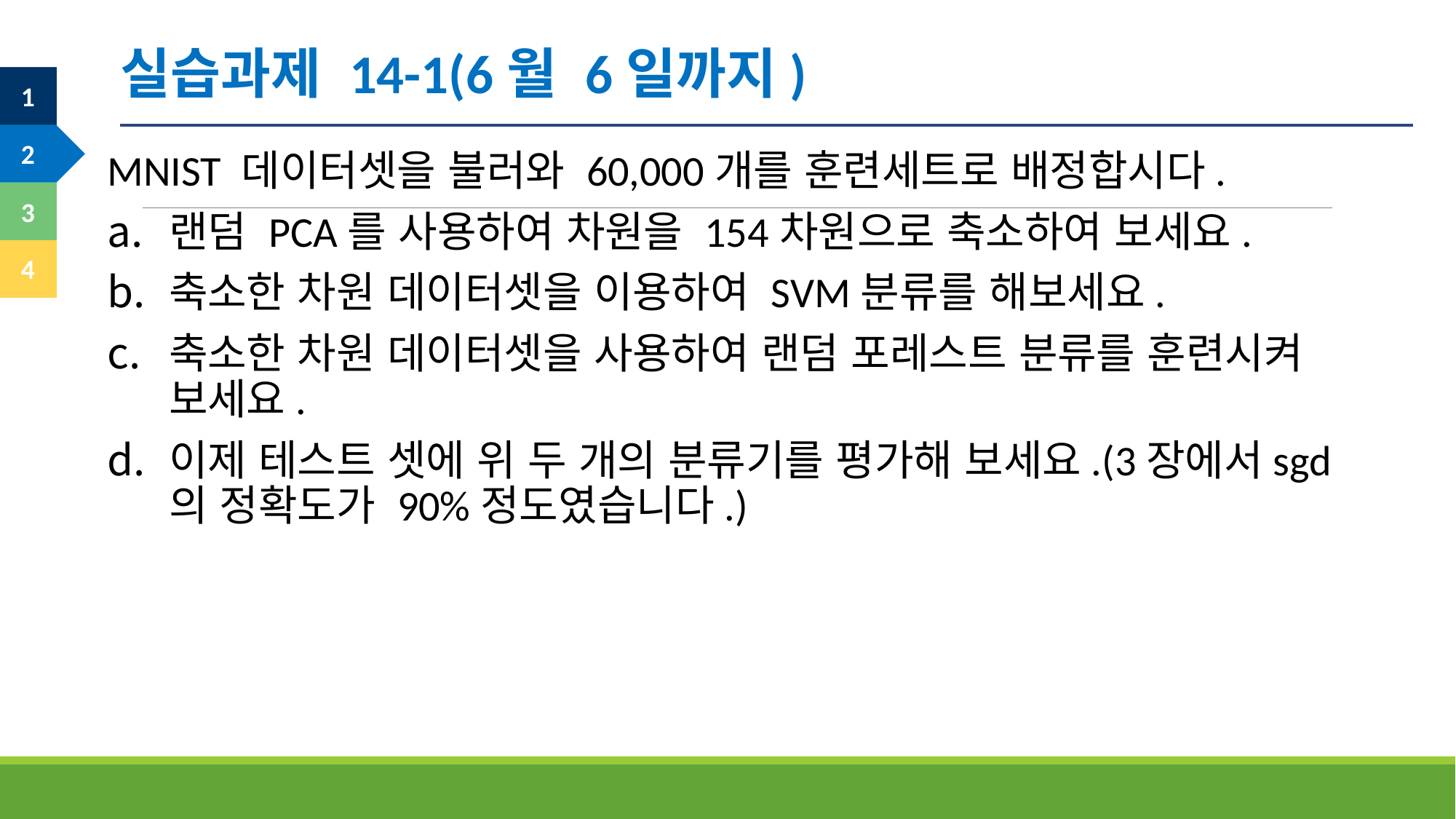

실습과제 14-1(6월 6일까지)
MNIST 데이터셋을 불러와 60,000개를 훈련세트로 배정합시다.
랜덤 PCA를 사용하여 차원을 154차원으로 축소하여 보세요.
축소한 차원 데이터셋을 이용하여 SVM분류를 해보세요.
축소한 차원 데이터셋을 사용하여 랜덤 포레스트 분류를 훈련시켜 보세요.
이제 테스트 셋에 위 두 개의 분류기를 평가해 보세요.(3장에서sgd의 정확도가 90%정도였습니다.)